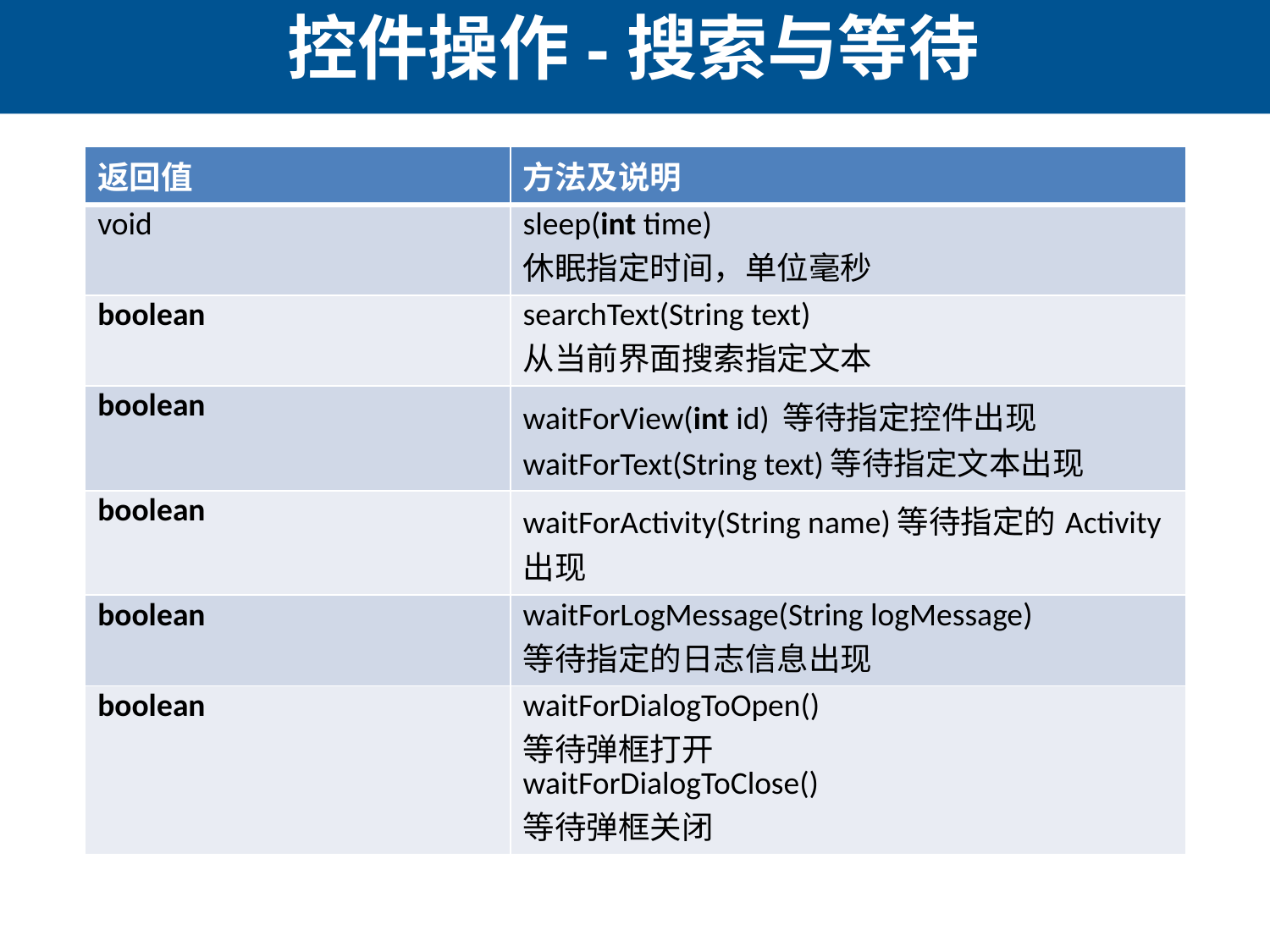

# 控件操作-搜索与等待
| 返回值 | 方法及说明 |
| --- | --- |
| void | sleep(int time) 休眠指定时间，单位毫秒 |
| boolean | searchText(String text) 从当前界面搜索指定文本 |
| boolean | waitForView(int id) 等待指定控件出现 waitForText(String text)等待指定文本出现 |
| boolean | waitForActivity(String name)等待指定的Activity出现 |
| boolean | waitForLogMessage(String logMessage) 等待指定的日志信息出现 |
| boolean | waitForDialogToOpen() 等待弹框打开 waitForDialogToClose() 等待弹框关闭 |